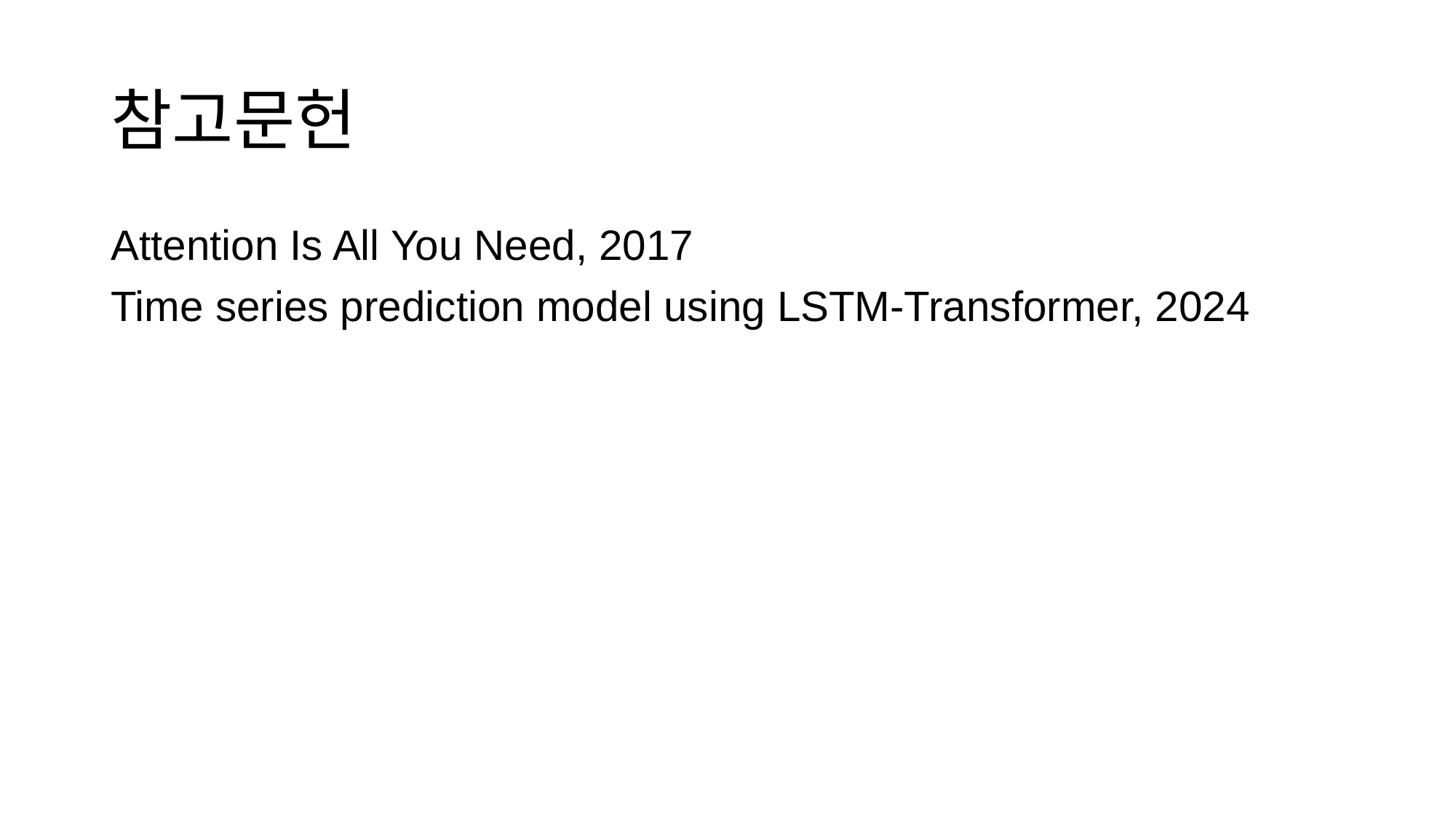

# 참고문헌
Attention Is All You Need, 2017
Time series prediction model using LSTM-Transformer, 2024